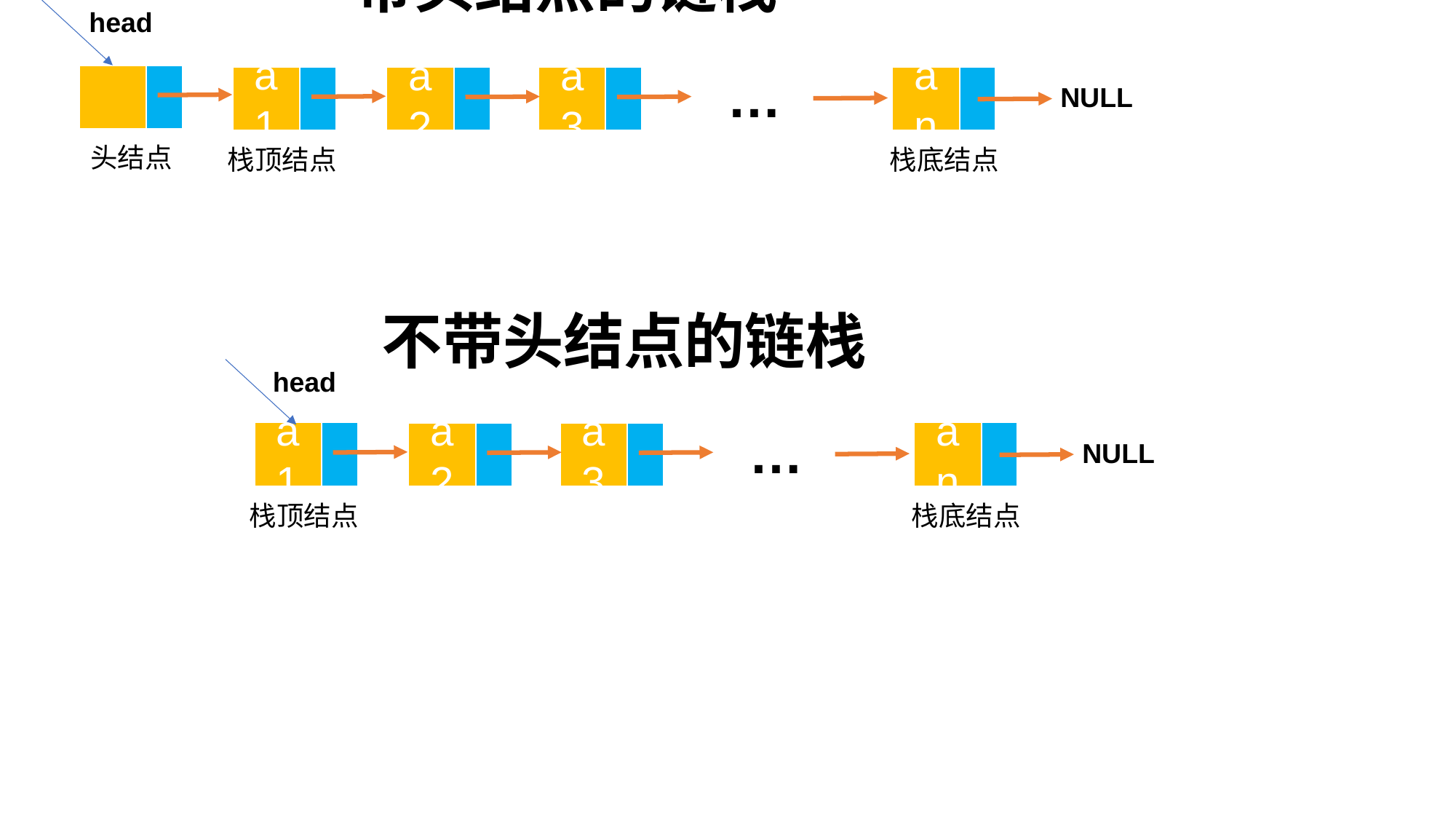

head
带头结点的链栈
…

a1

an

a2

a3

NULL
头结点
栈顶结点
栈底结点
不带头结点的链栈
head
…
a1

an

a2

a3

NULL
栈顶结点
栈底结点